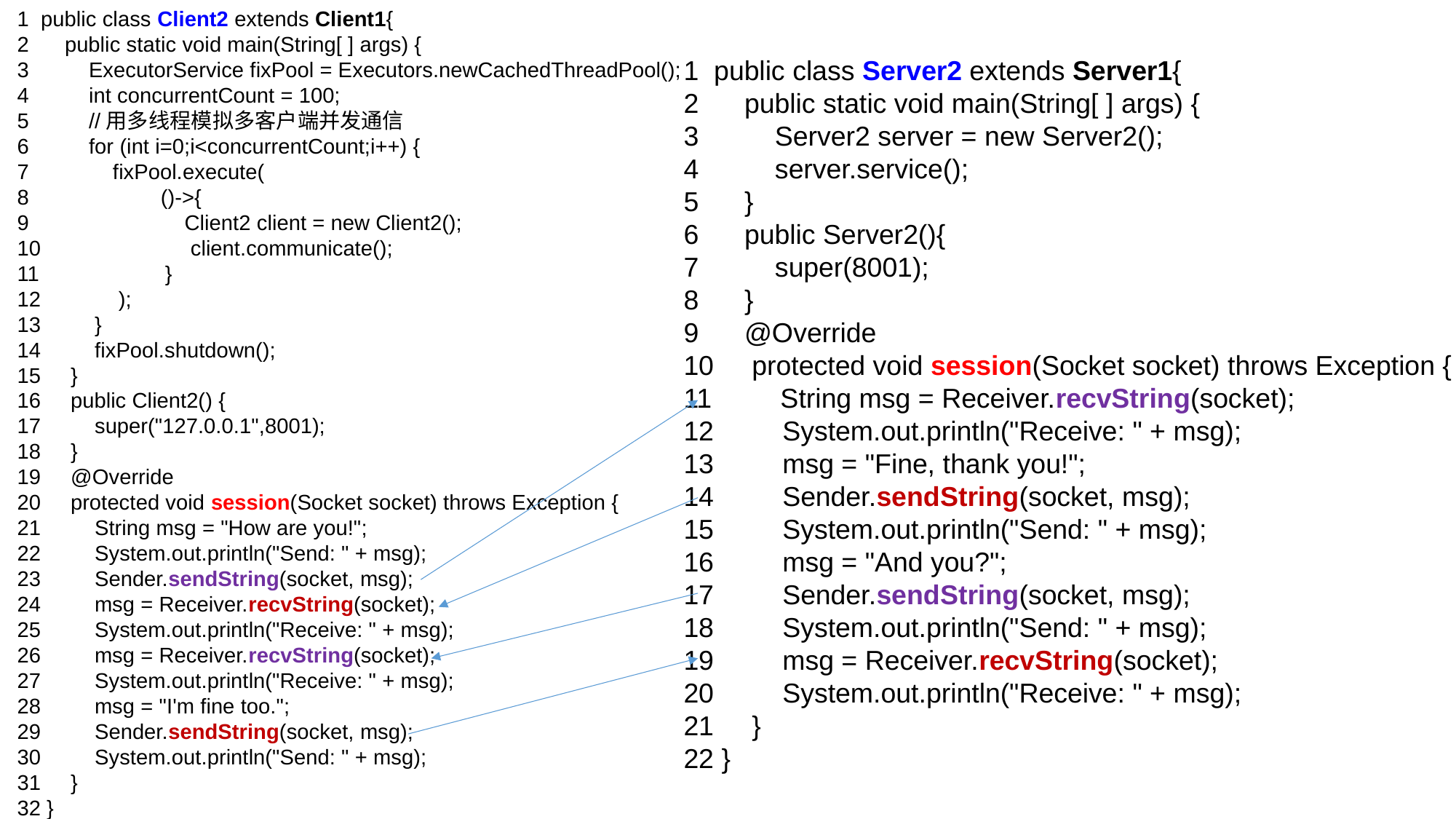

1  public class Client2 extends Client1{
2      public static void main(String[ ] args) {
3          ExecutorService fixPool = Executors.newCachedThreadPool();
4          int concurrentCount = 100;
5          //用多线程模拟多客户端并发通信
6          for (int i=0;i<concurrentCount;i++) {
7              fixPool.execute(
8                      ()->{
9                          Client2 client = new Client2();
10                         client.communicate();
11                     }
12             );
13         }
14         fixPool.shutdown();
15     }
16     public Client2() {
17         super("127.0.0.1",8001);
18     }
19     @Override
20     protected void session(Socket socket) throws Exception {
21         String msg = "How are you!";
22         System.out.println("Send: " + msg);
23         Sender.sendString(socket, msg);
24         msg = Receiver.recvString(socket);
25         System.out.println("Receive: " + msg);
26         msg = Receiver.recvString(socket);
27         System.out.println("Receive: " + msg);
28         msg = "I'm fine too.";
29         Sender.sendString(socket, msg);
30         System.out.println("Send: " + msg);
31     }
32 }
1  public class Server2 extends Server1{
2      public static void main(String[ ] args) {
3          Server2 server = new Server2();
4          server.service();
5      }
6      public Server2(){
7          super(8001);
8      }
9      @Override
10     protected void session(Socket socket) throws Exception {
11         String msg = Receiver.recvString(socket);
12         System.out.println("Receive: " + msg);
13         msg = "Fine, thank you!";
14         Sender.sendString(socket, msg);
15         System.out.println("Send: " + msg);
16         msg = "And you?";
17         Sender.sendString(socket, msg);
18         System.out.println("Send: " + msg);
19         msg = Receiver.recvString(socket);
20         System.out.println("Receive: " + msg);
21     }
22 }